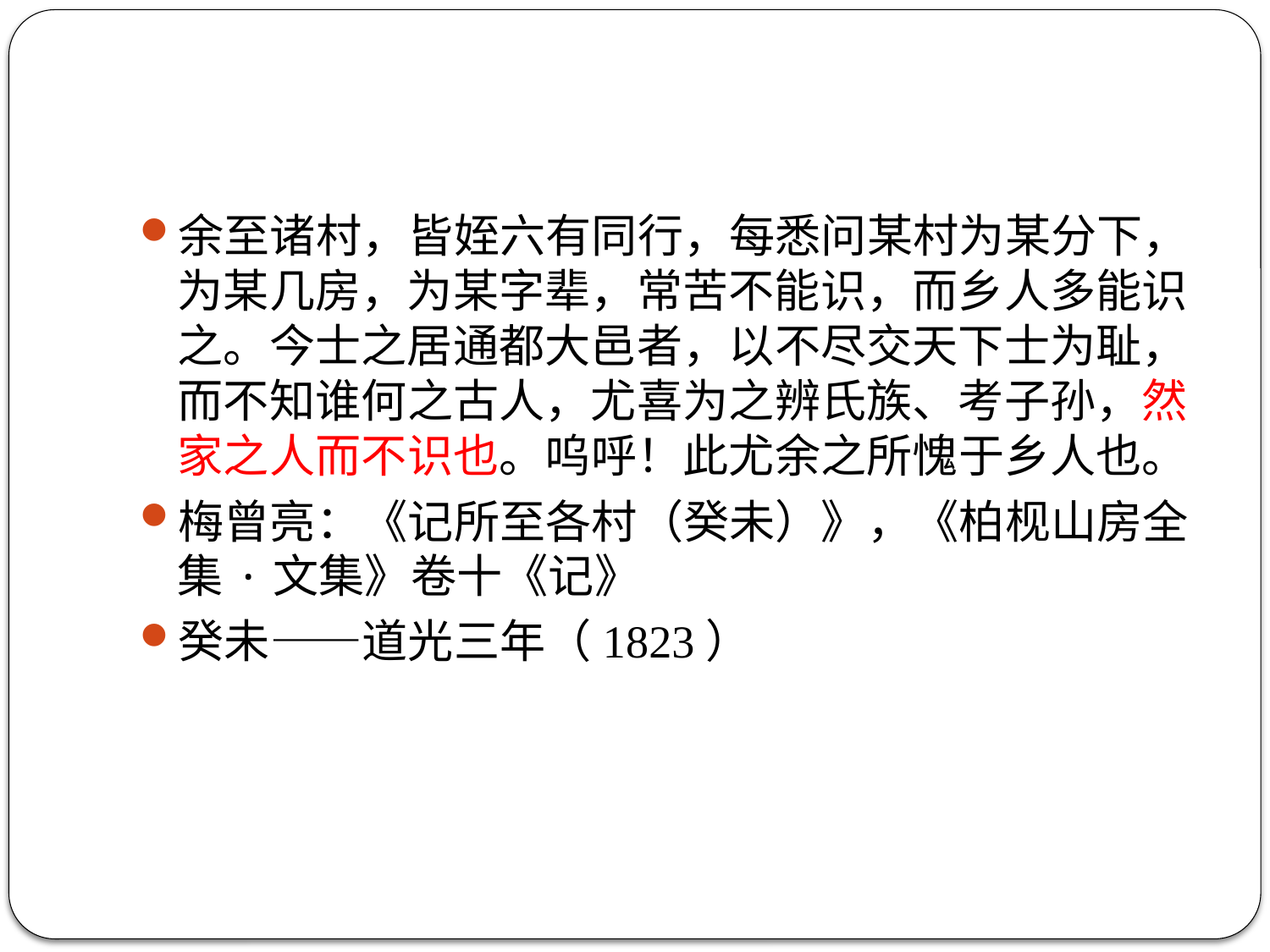

#
余至诸村，皆姪六有同行，每悉问某村为某分下，为某几房，为某字辈，常苦不能识，而乡人多能识之。今士之居通都大邑者，以不尽交天下士为耻，而不知谁何之古人，尤喜为之辨氏族、考子孙，然家之人而不识也。呜呼！此尤余之所愧于乡人也。
梅曾亮：《记所至各村（癸未）》，《柏枧山房全集·文集》卷十《记》
癸未——道光三年（1823）